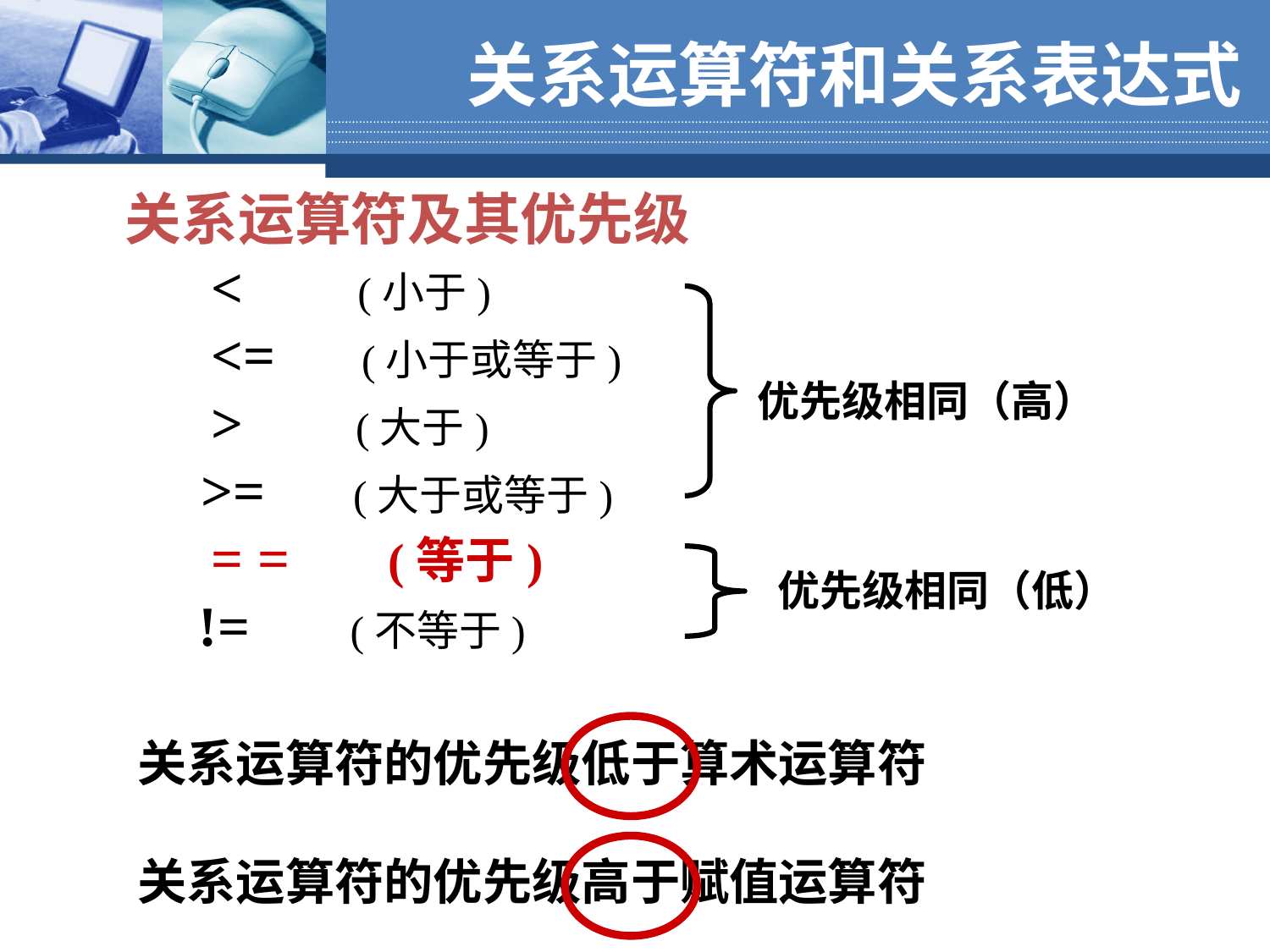

关系运算符和关系表达式
关系运算符及其优先级
       <         (小于)
       <=       (小于或等于)
       >         (大于)
      >=       (大于或等于)
       = =        (等于)
      !=        (不等于)

优先级相同（高）
优先级相同（低）

关系运算符的优先级低于算术运算符

关系运算符的优先级高于赋值运算符